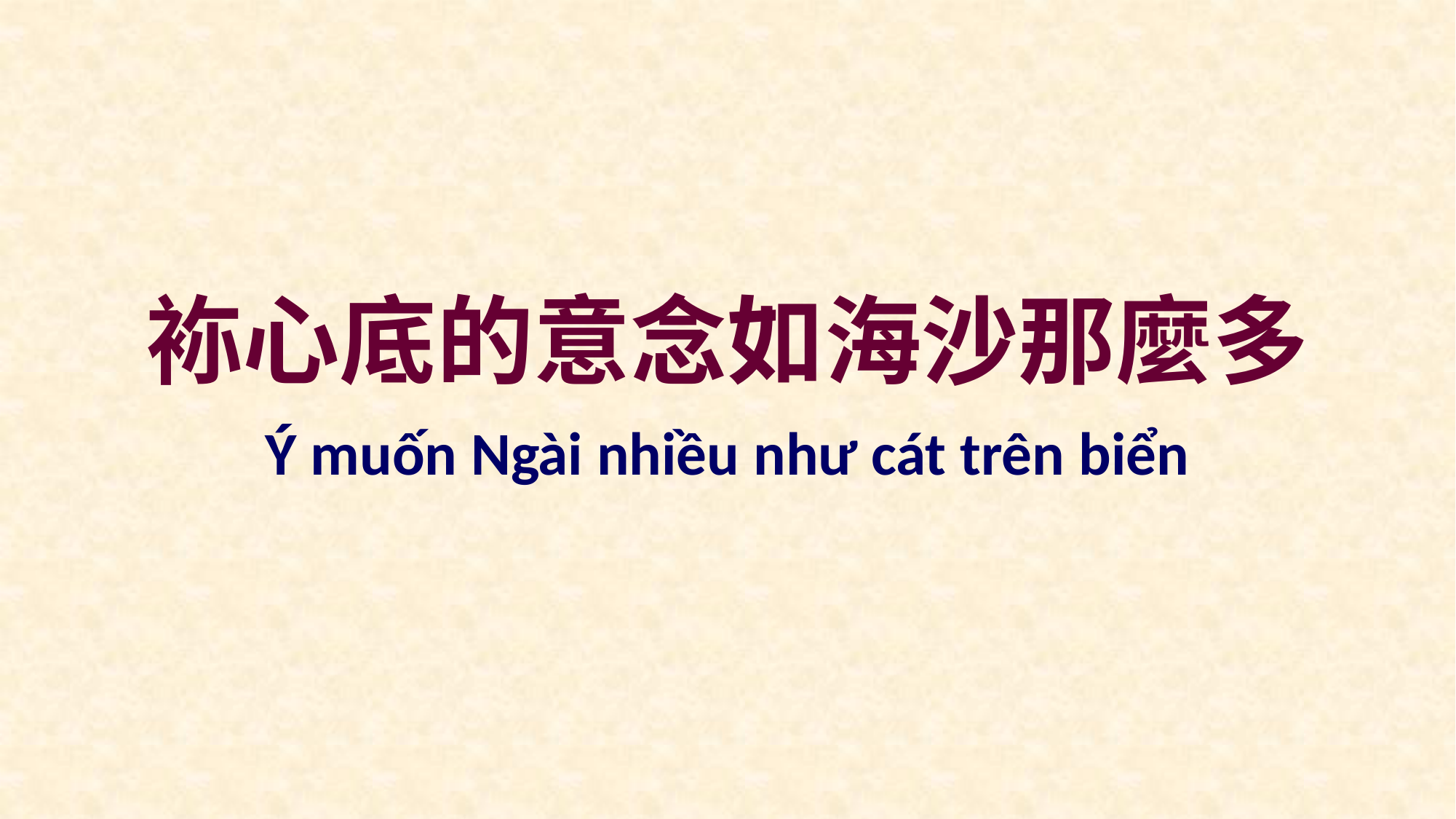

袮心底的意念如海沙那麼多
Ý muốn Ngài nhiều như cát trên biển